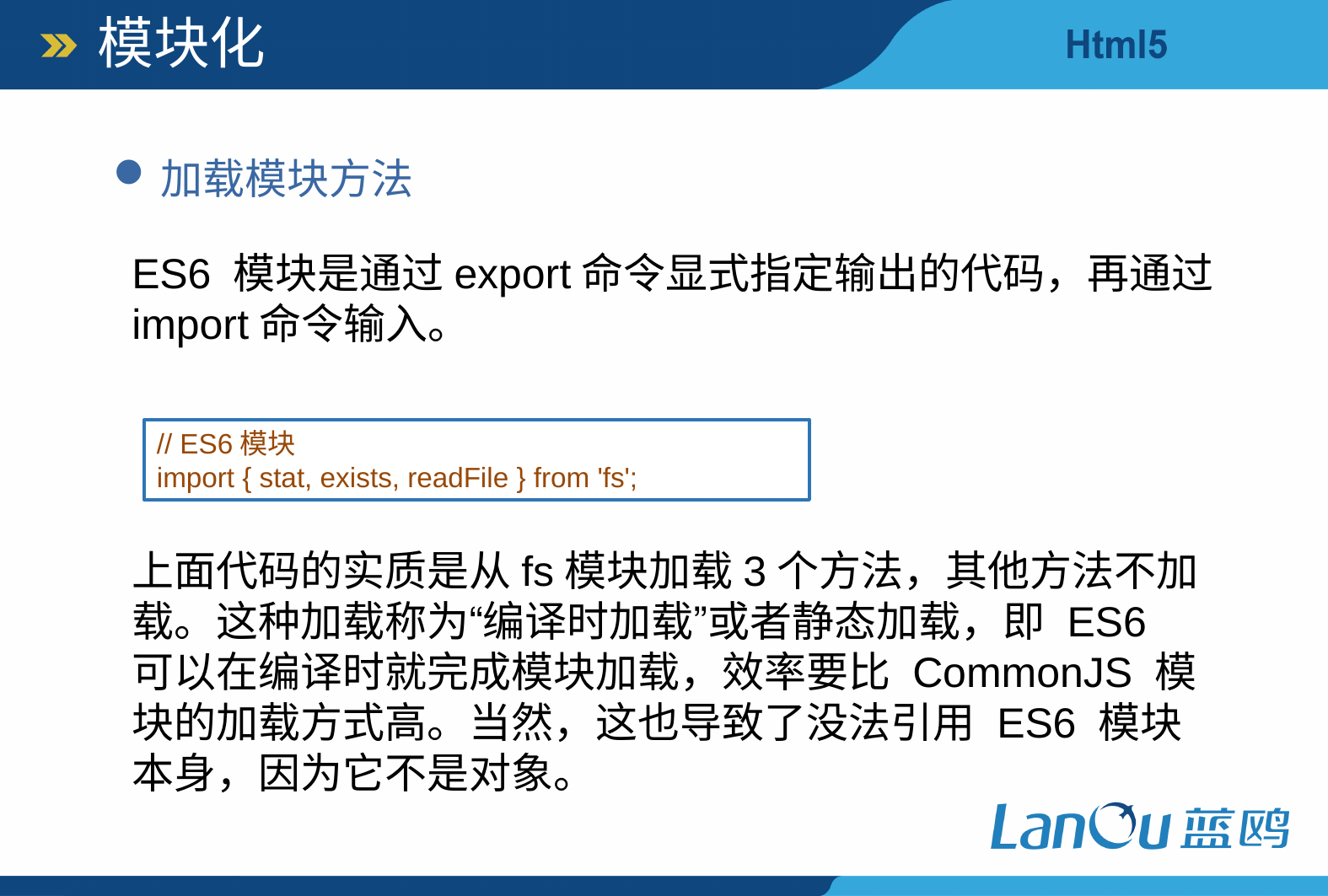

模块化
加载模块方法
ES6 模块是通过export命令显式指定输出的代码，再通过import命令输入。
// ES6模块
import { stat, exists, readFile } from 'fs';
上面代码的实质是从fs模块加载3个方法，其他方法不加载。这种加载称为“编译时加载”或者静态加载，即 ES6 可以在编译时就完成模块加载，效率要比 CommonJS 模块的加载方式高。当然，这也导致了没法引用 ES6 模块本身，因为它不是对象。